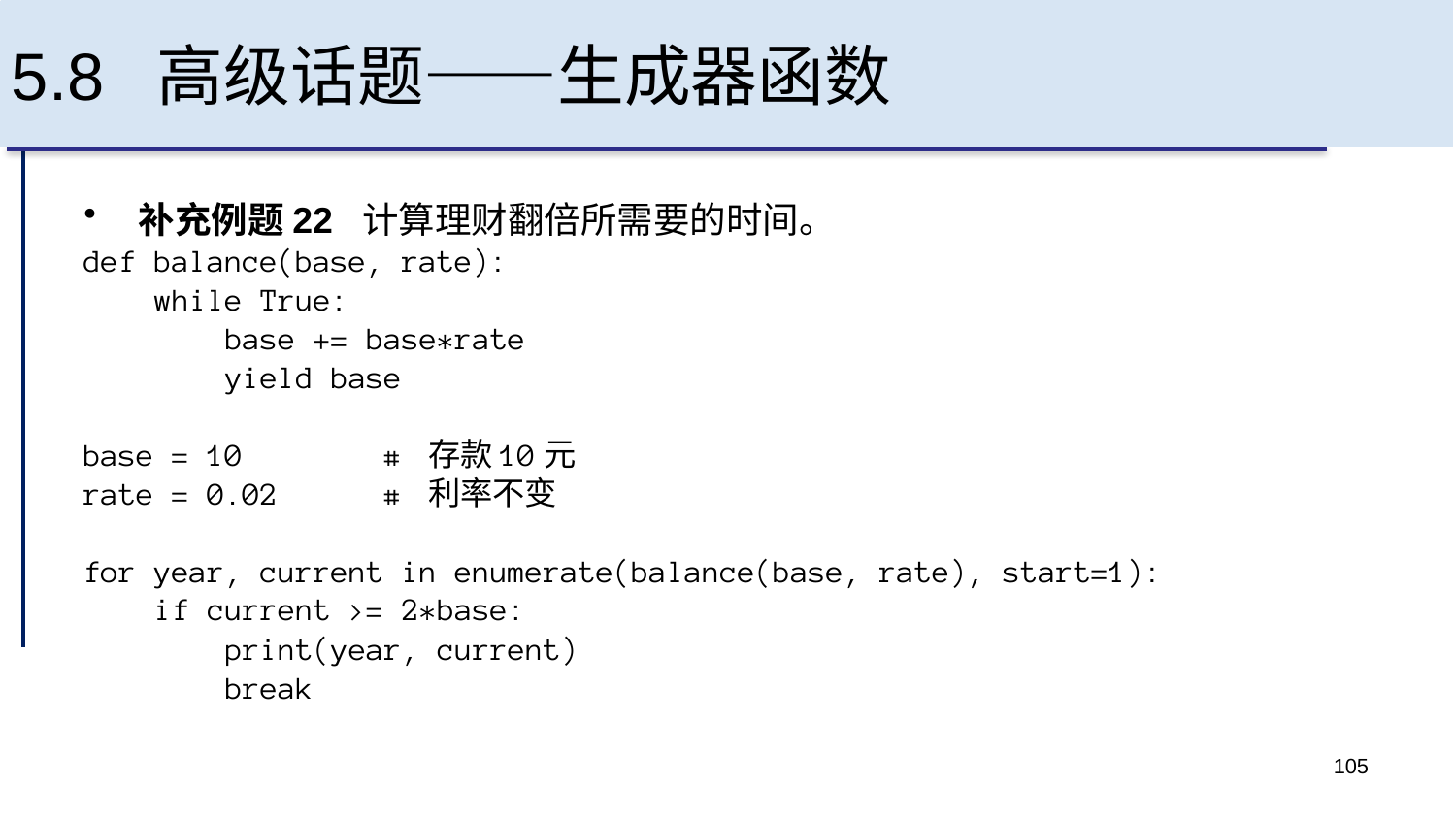

# 5.8  高级话题——生成器函数
补充例题22  计算理财翻倍所需要的时间。
def balance(base, rate):
    while True:
        base += base*rate
        yield base

base = 10        # 存款10元
rate = 0.02      # 利率不变

for year, current in enumerate(balance(base, rate), start=1):
    if current >= 2*base:
        print(year, current)
        break
105